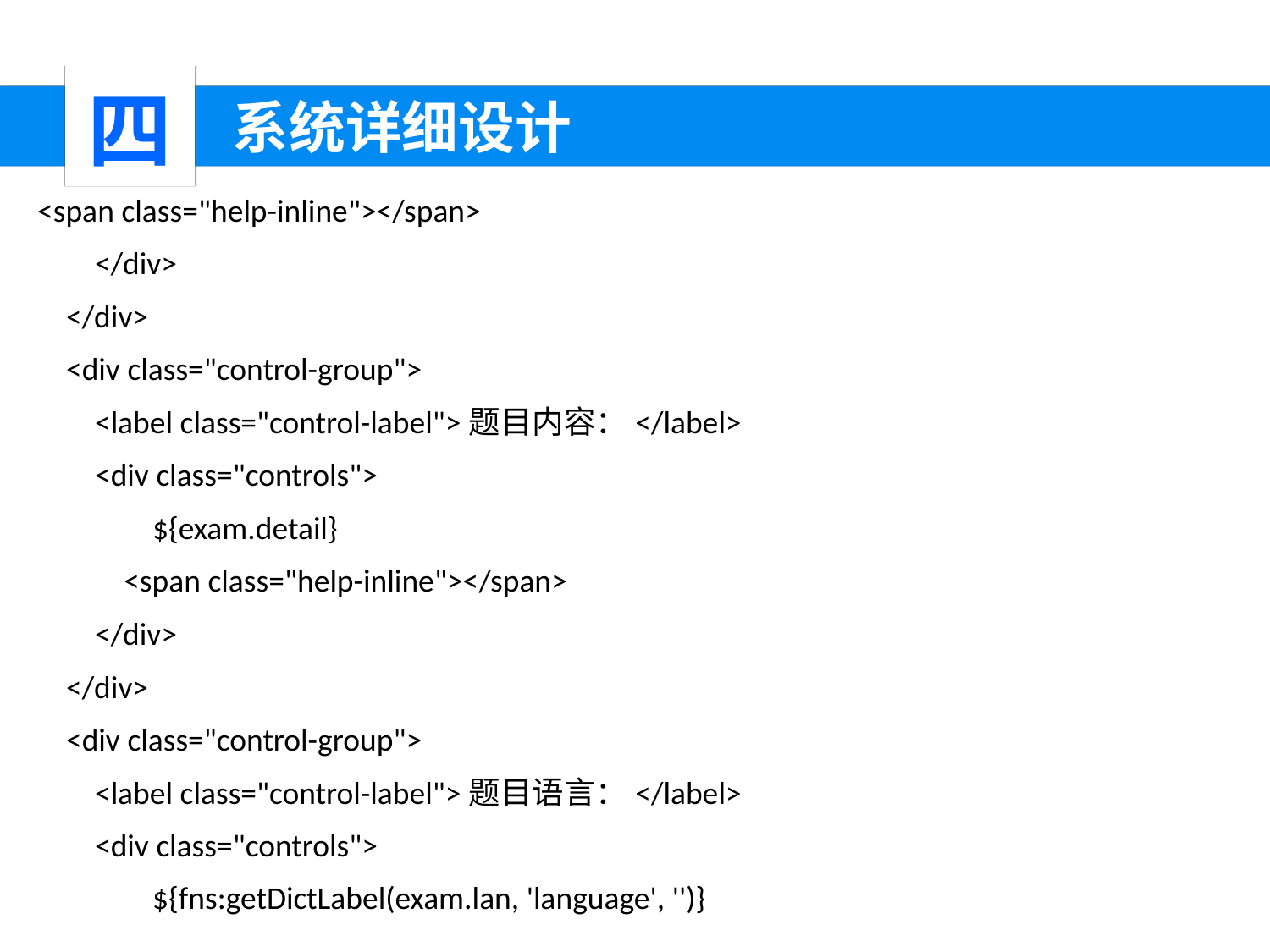

四
                系统详细设计
<span class="help-inline"></span>
        </div>
    </div>
    <div class="control-group">
        <label class="control-label">题目内容：</label>
        <div class="controls">
                ${exam.detail}
            <span class="help-inline"></span>
        </div>
    </div>
    <div class="control-group">
        <label class="control-label">题目语言：</label>
        <div class="controls">
                ${fns:getDictLabel(exam.lan, 'language', '')}